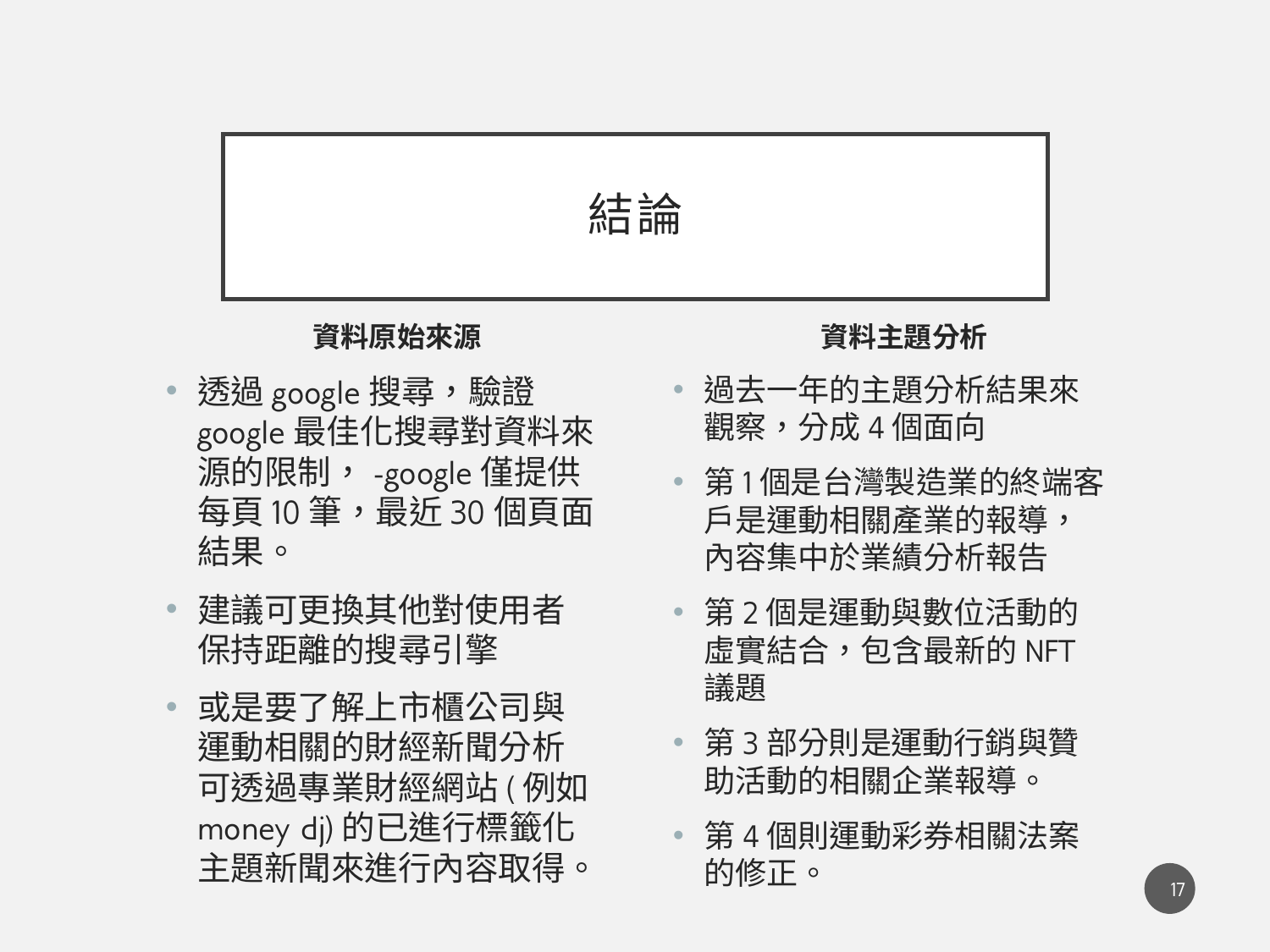

# 結論
資料原始來源
透過google搜尋，驗證google最佳化搜尋對資料來源的限制，-google僅提供每頁10筆，最近30個頁面結果。
建議可更換其他對使用者保持距離的搜尋引擎
或是要了解上市櫃公司與運動相關的財經新聞分析可透過專業財經網站(例如money dj)的已進行標籤化主題新聞來進行內容取得。
資料主題分析
過去一年的主題分析結果來觀察，分成4個面向
第1個是台灣製造業的終端客戶是運動相關產業的報導，內容集中於業績分析報告
第2個是運動與數位活動的虛實結合，包含最新的NFT議題
第3部分則是運動行銷與贊助活動的相關企業報導。
第4個則運動彩券相關法案的修正。
17